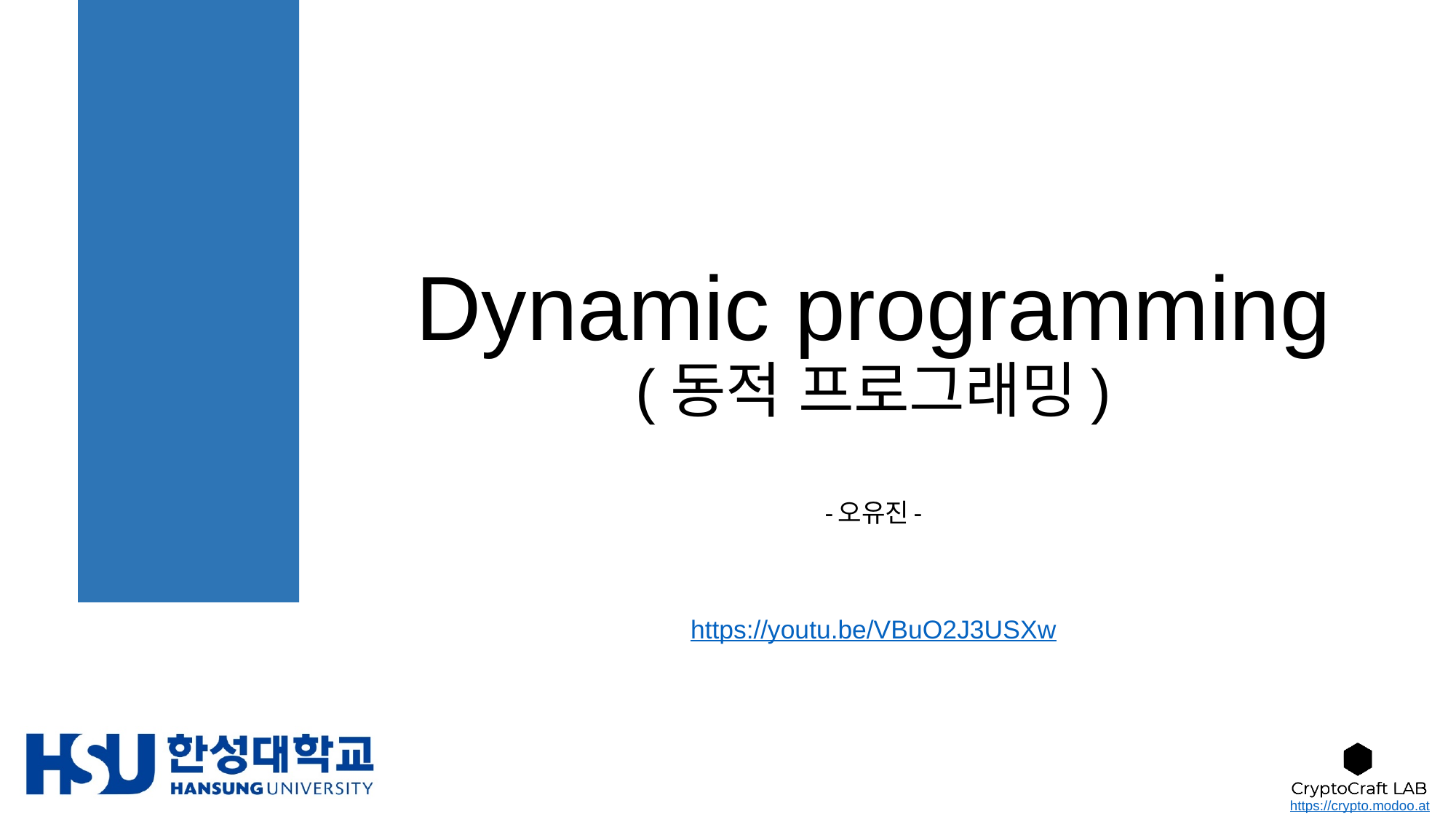

# Dynamic programming (동적 프로그래밍)

-오유진-

https://youtu.be/VBuO2J3USXw